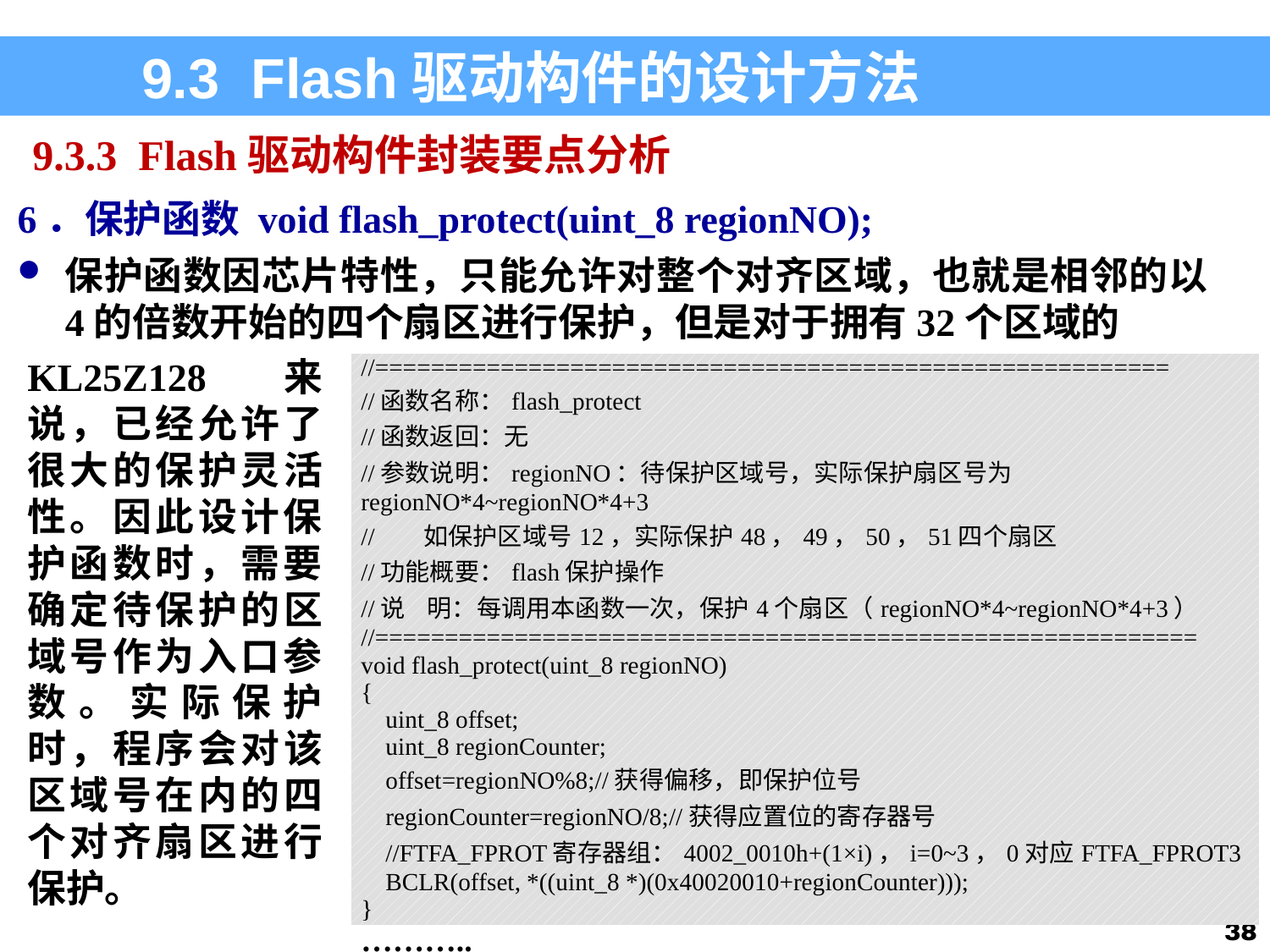

9.3  Flash驱动构件的设计方法
9.3.3  Flash驱动构件封装要点分析
6．保护函数 void flash_protect(uint_8 regionNO);
保护函数因芯片特性，只能允许对整个对齐区域，也就是相邻的以4的倍数开始的四个扇区进行保护，但是对于拥有32个区域的
KL25Z128来说，已经允许了很大的保护灵活性。因此设计保护函数时，需要确定待保护的区域号作为入口参数。实际保护时，程序会对该区域号在内的四个对齐扇区进行保护。
| //========================================================= //函数名称：flash\_protect //函数返回：无 //参数说明：regionNO：待保护区域号，实际保护扇区号为regionNO\*4~regionNO\*4+3 // 如保护区域号12，实际保护48，49，50，51四个扇区 //功能概要：flash保护操作 //说 明：每调用本函数一次，保护4个扇区（regionNO\*4~regionNO\*4+3） //=========================================================== void flash\_protect(uint\_8 regionNO) { uint\_8 offset; uint\_8 regionCounter; offset=regionNO%8;//获得偏移，即保护位号 regionCounter=regionNO/8;//获得应置位的寄存器号 //FTFA\_FPROT寄存器组：4002\_0010h+(1×i)，i=0~3，0对应FTFA\_FPROT3 BCLR(offset, \*((uint\_8 \*)(0x40020010+regionCounter))); } ……….. |
| --- |
38